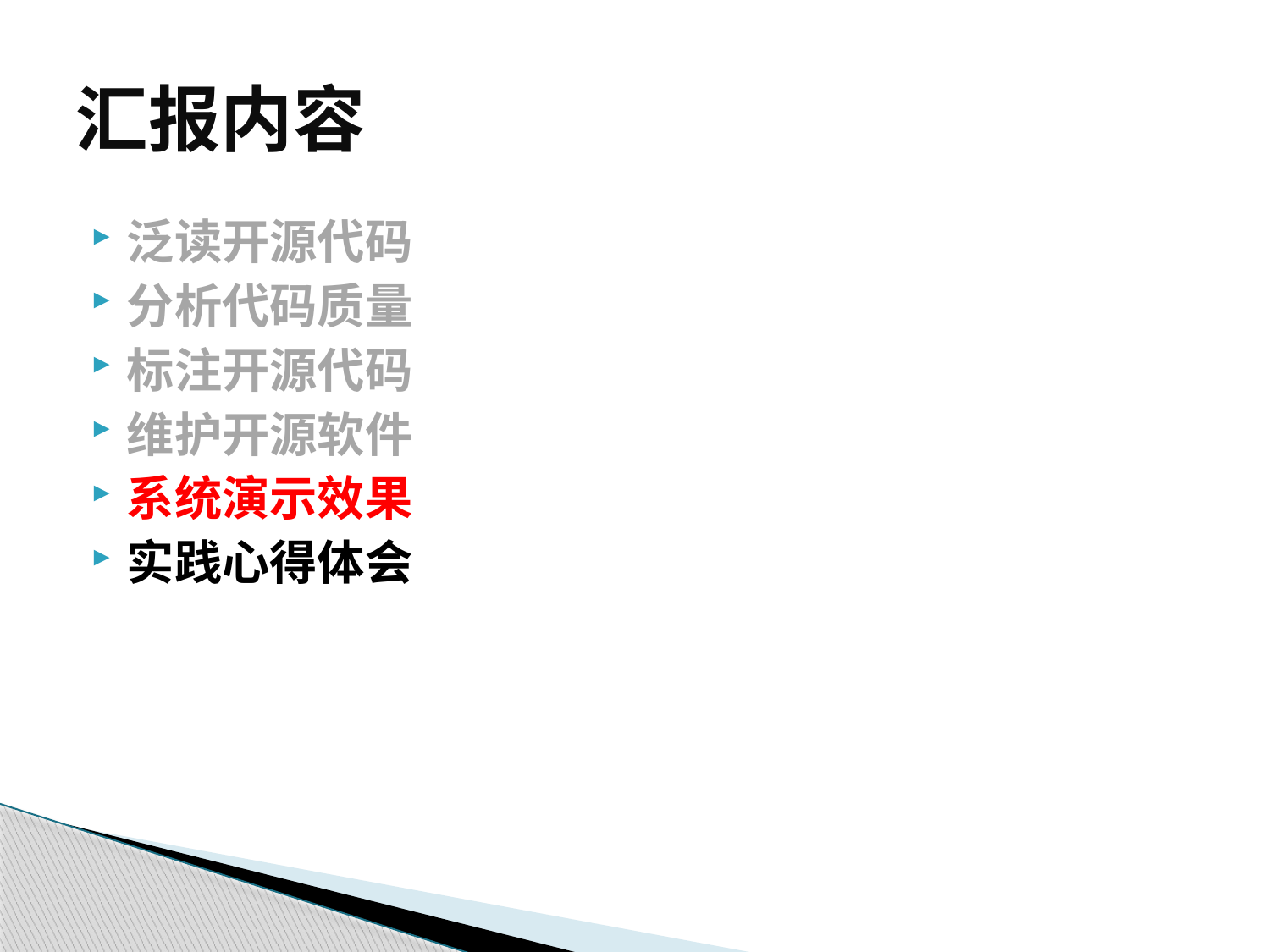

# 汇报内容
泛读开源代码
分析代码质量
标注开源代码
维护开源软件
系统演示效果
实践心得体会